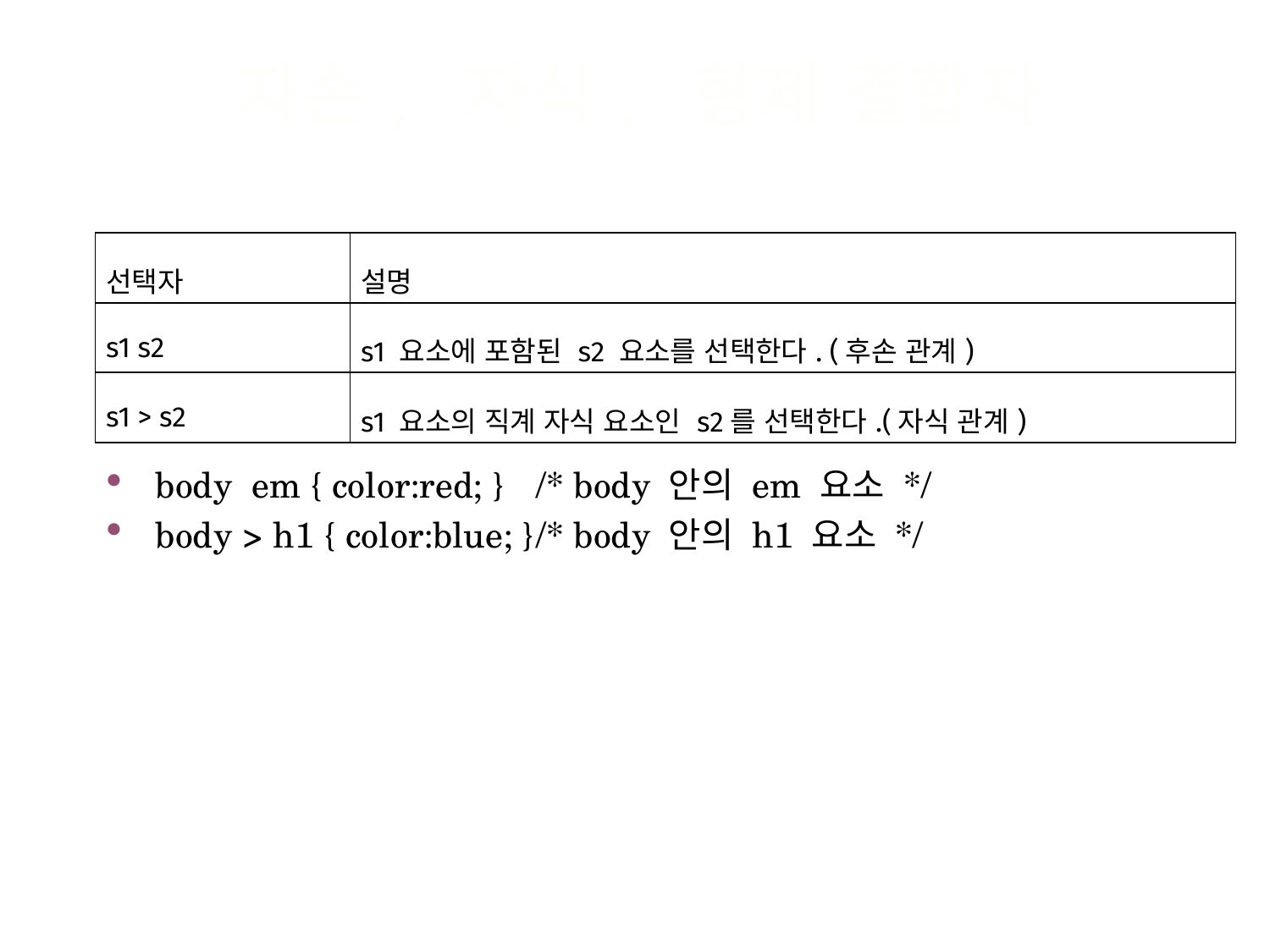

# 자손, 자식, 형제 결합자
| 선택자 | 설명 |
| --- | --- |
| s1 s2 | s1 요소에 포함된 s2 요소를 선택한다. (후손 관계) |
| s1 > s2 | s1 요소의 직계 자식 요소인 s2를 선택한다.(자식 관계) |
body  em { color:red; }	/* body 안의 em 요소 */
body > h1 { color:blue; }	/* body 안의 h1 요소 */